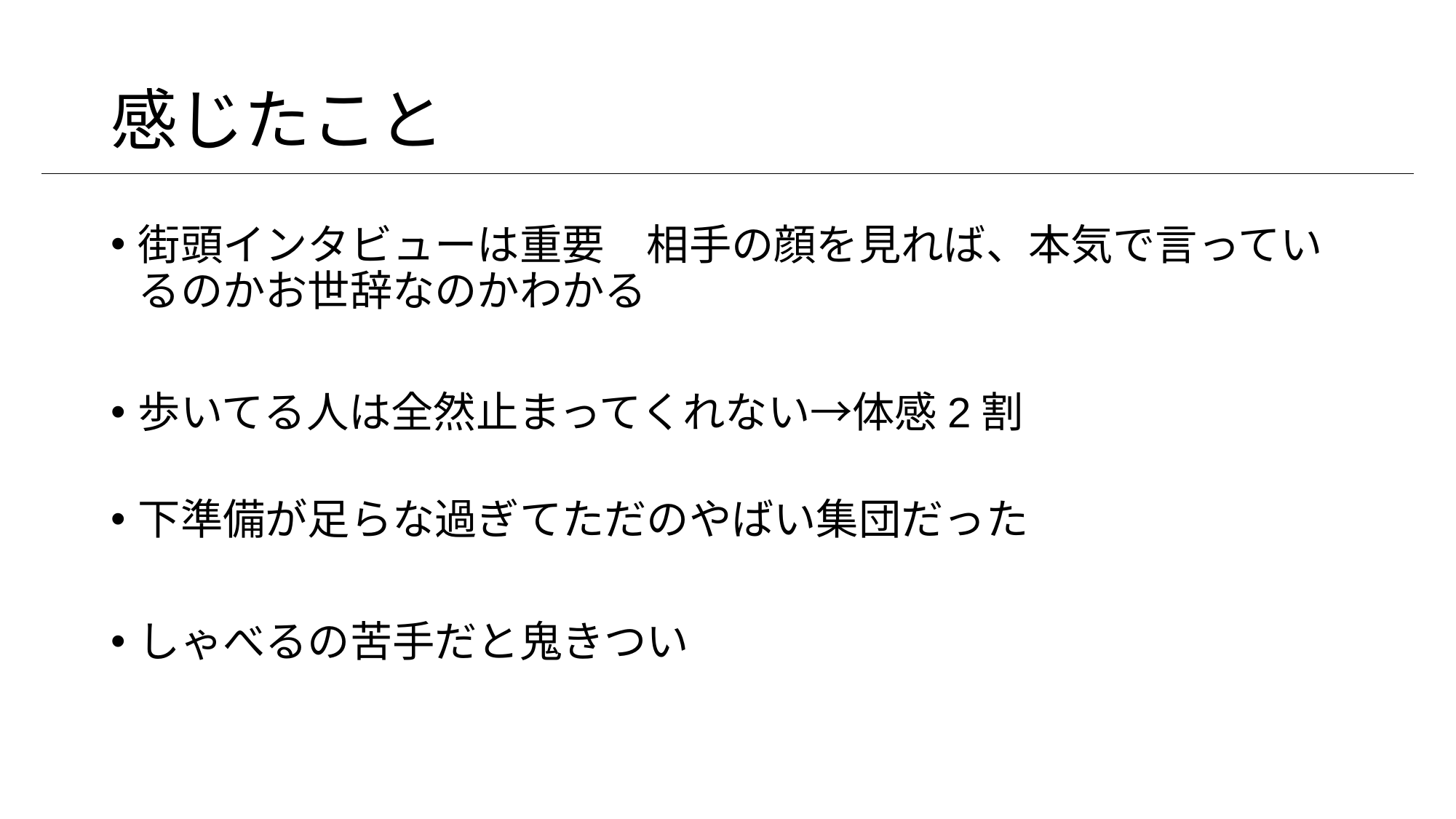

# 感じたこと
街頭インタビューは重要　相手の顔を見れば、本気で言っているのかお世辞なのかわかる

歩いてる人は全然止まってくれない→体感2割
下準備が足らな過ぎてただのやばい集団だった

しゃべるの苦手だと鬼きつい